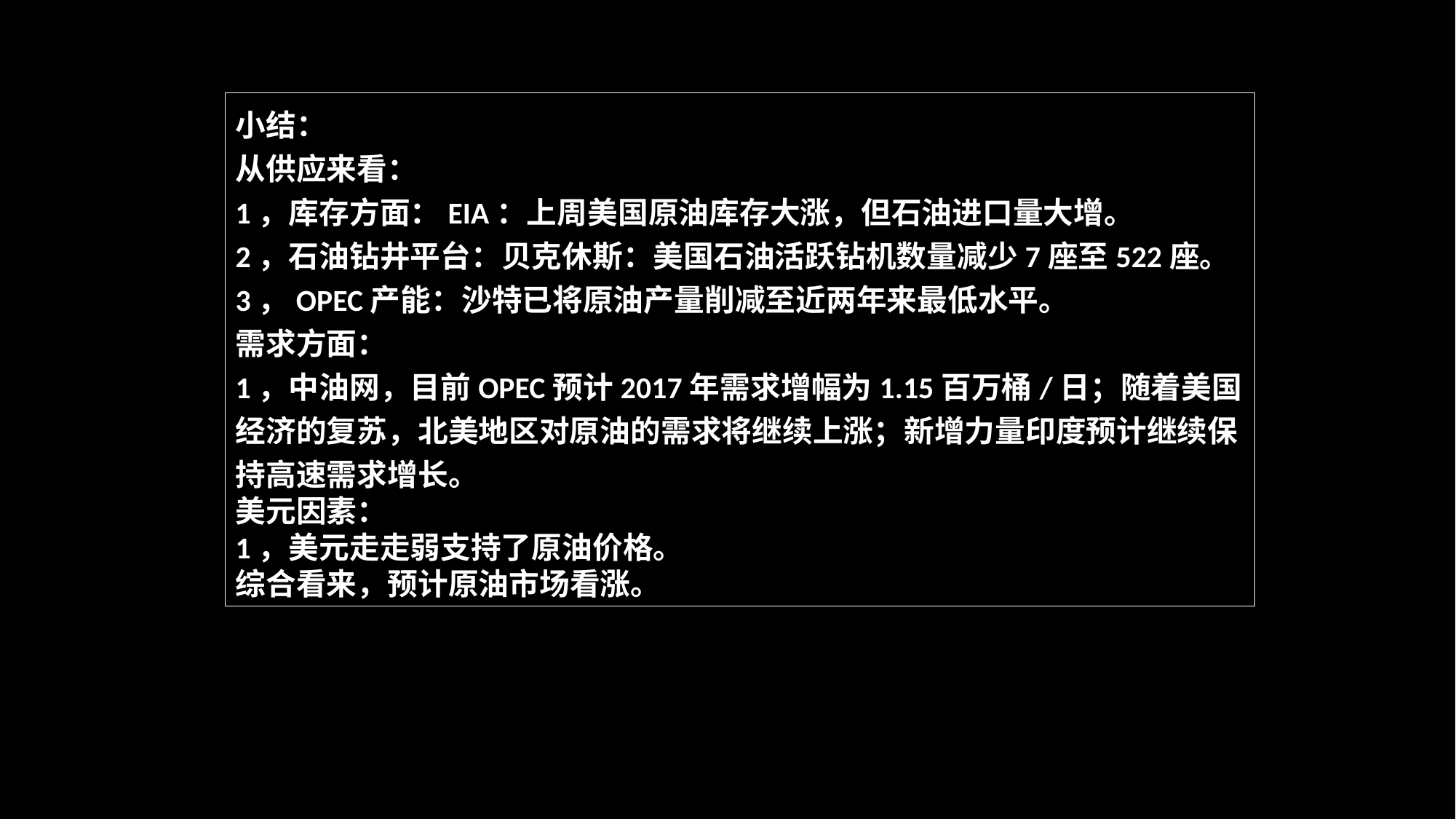

小结：
从供应来看：
1，库存方面：EIA：上周美国原油库存大涨，但石油进口量大增。
2，石油钻井平台：贝克休斯：美国石油活跃钻机数量减少7座至522座。
3，OPEC产能：沙特已将原油产量削减至近两年来最低水平。
需求方面：
1，中油网，目前OPEC预计2017年需求增幅为1.15百万桶/日；随着美国经济的复苏，北美地区对原油的需求将继续上涨；新增力量印度预计继续保持高速需求增长。
美元因素：
1，美元走走弱支持了原油价格。
综合看来，预计原油市场看涨。